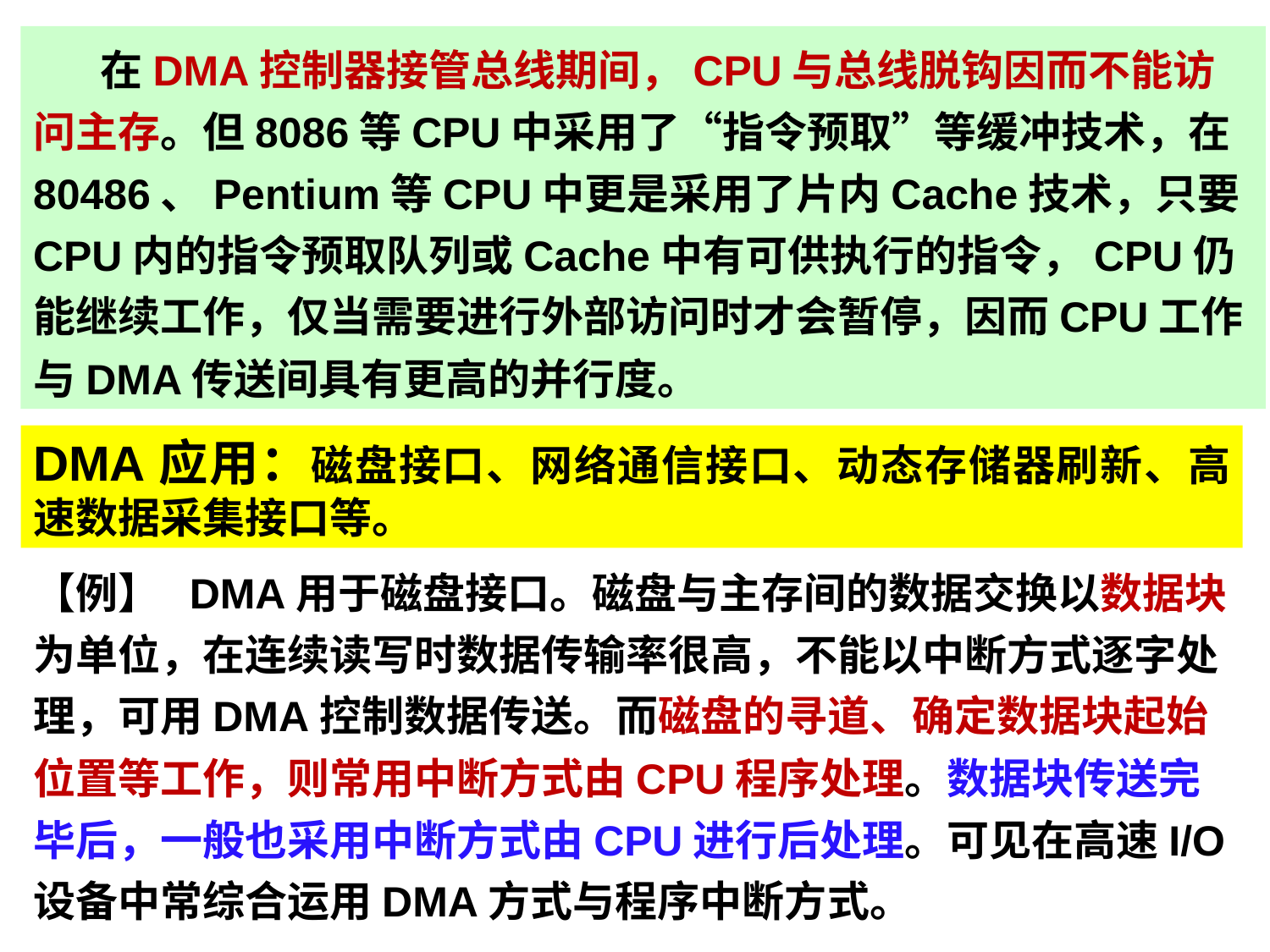

在DMA控制器接管总线期间，CPU与总线脱钩因而不能访问主存。但8086等CPU中采用了“指令预取”等缓冲技术，在80486、Pentium等CPU中更是采用了片内Cache技术，只要CPU内的指令预取队列或Cache中有可供执行的指令，CPU仍能继续工作，仅当需要进行外部访问时才会暂停，因而CPU工作与DMA传送间具有更高的并行度。
DMA应用：磁盘接口、网络通信接口、动态存储器刷新、高速数据采集接口等。
【例】  DMA用于磁盘接口。磁盘与主存间的数据交换以数据块为单位，在连续读写时数据传输率很高，不能以中断方式逐字处理，可用DMA控制数据传送。而磁盘的寻道、确定数据块起始位置等工作，则常用中断方式由CPU程序处理。数据块传送完毕后，一般也采用中断方式由CPU进行后处理。可见在高速I/O设备中常综合运用DMA方式与程序中断方式。
94